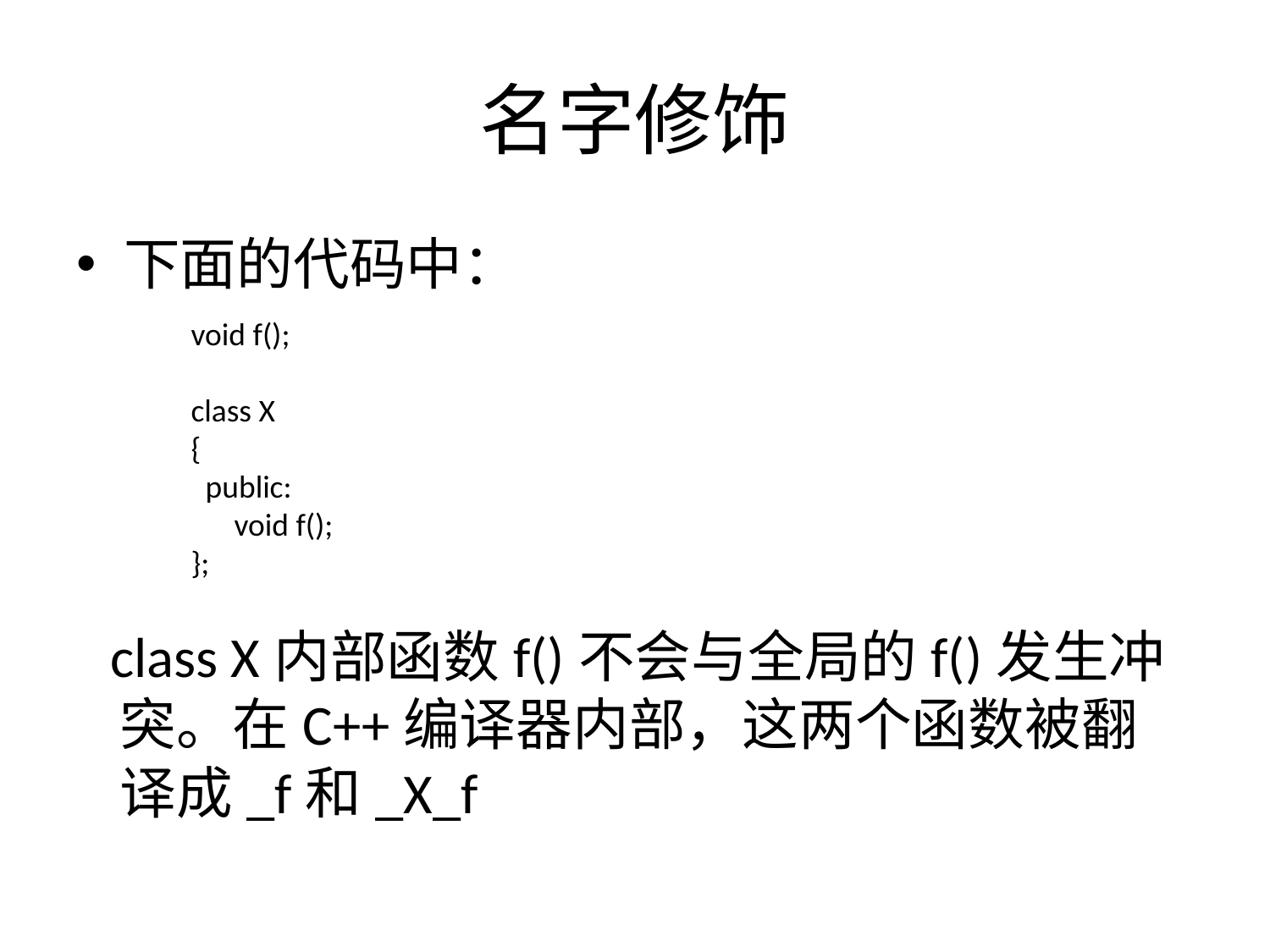

# 名字修饰
下面的代码中：

void f();

class X
{
  public:
      void f();
};
   class X内部函数f()不会与全局的f()发生冲突。在C++编译器内部，这两个函数被翻译成_f和_X_f